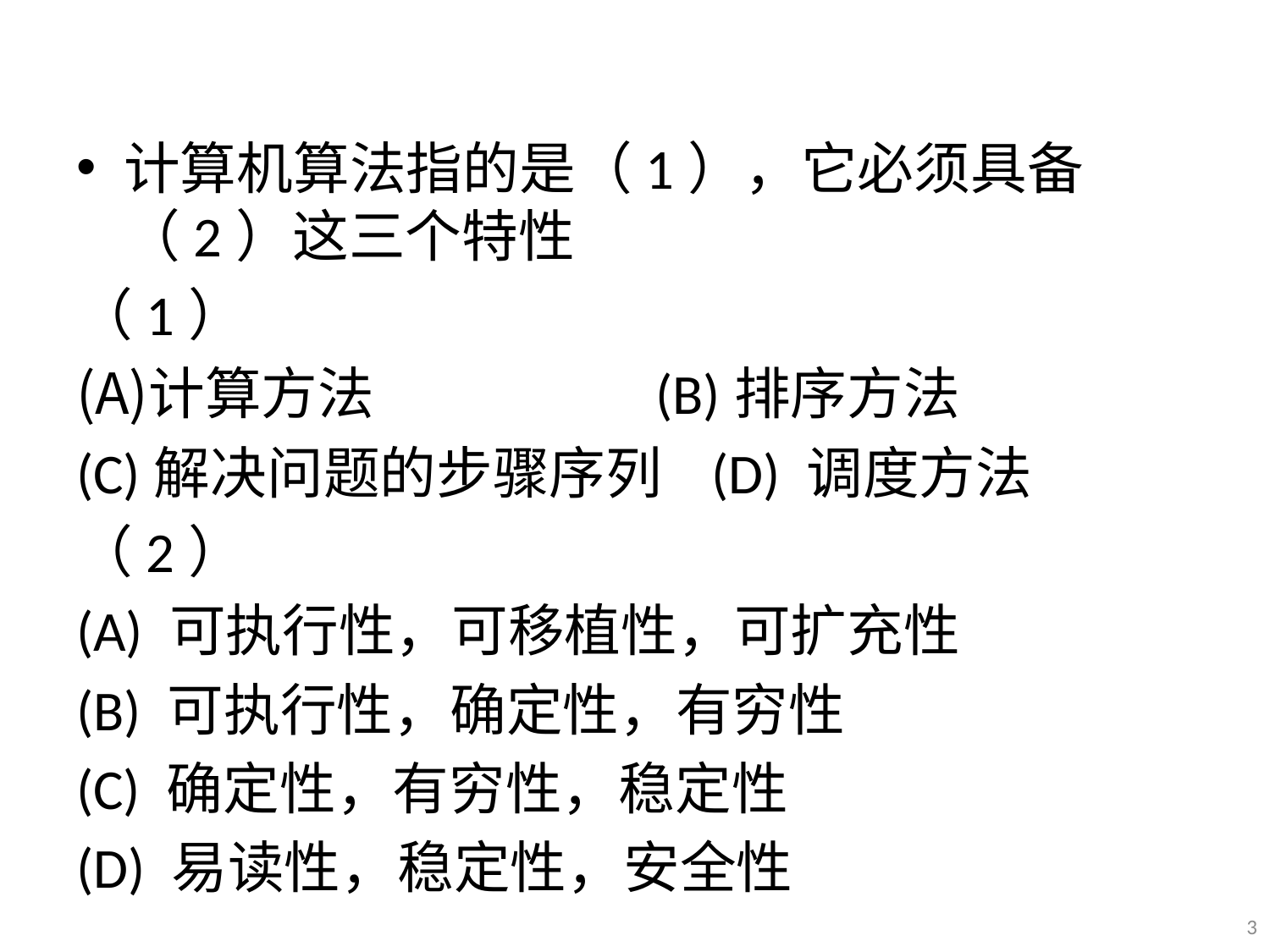

#
计算机算法指的是（1），它必须具备（2）这三个特性
（1）
计算方法 			(B)排序方法
(C)解决问题的步骤序列  	(D) 调度方法
（2）
(A) 可执行性，可移植性，可扩充性
(B) 可执行性，确定性，有穷性
(C) 确定性，有穷性，稳定性
(D) 易读性，稳定性，安全性
3